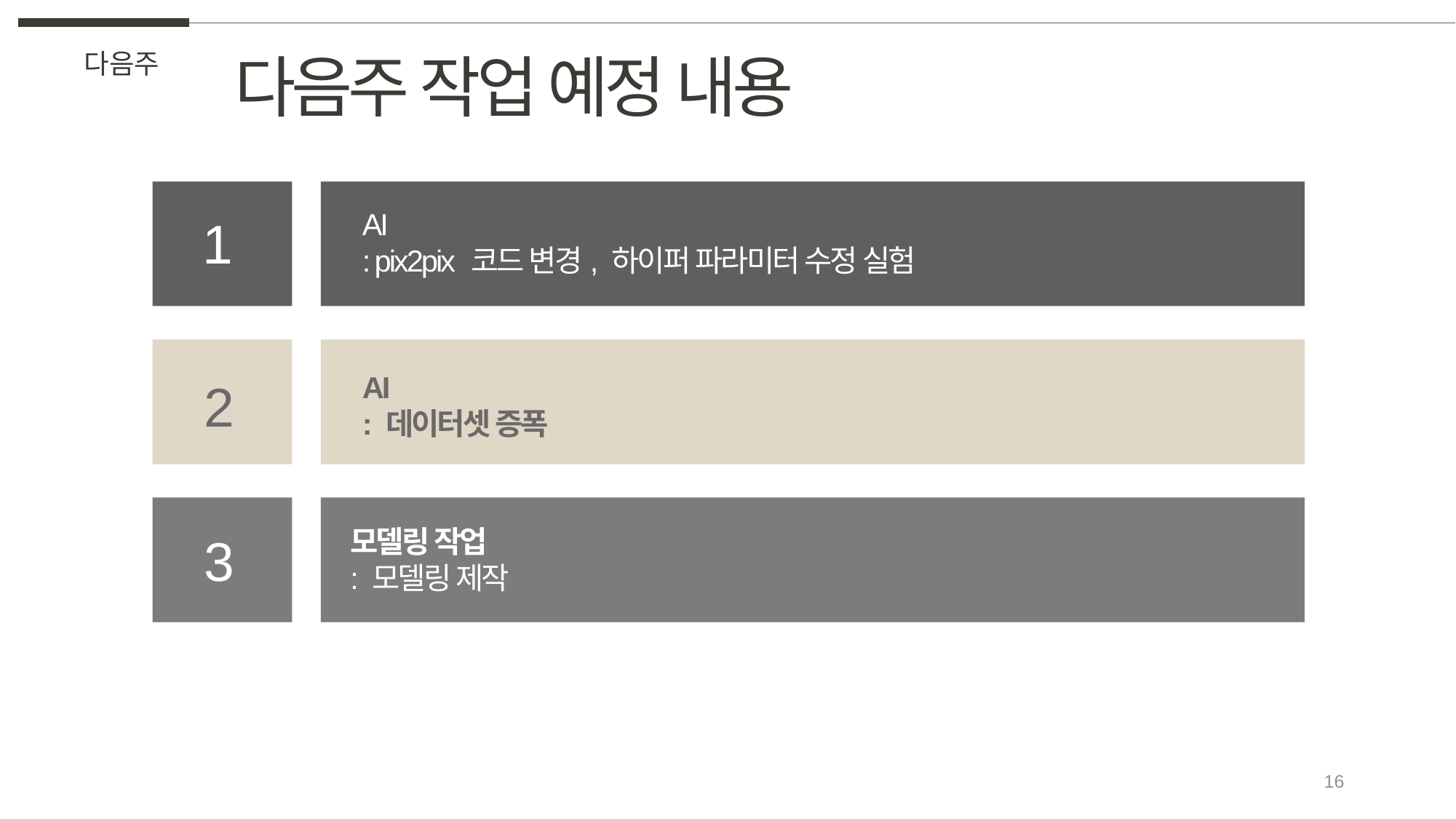

다음주 작업 예정 내용
다음주

AI
: pix2pix 코드 변경, 하이퍼 파라미터 수정 실험
1

AI
: 데이터셋 증폭
2

모델링 작업
: 모델링 제작
3
16